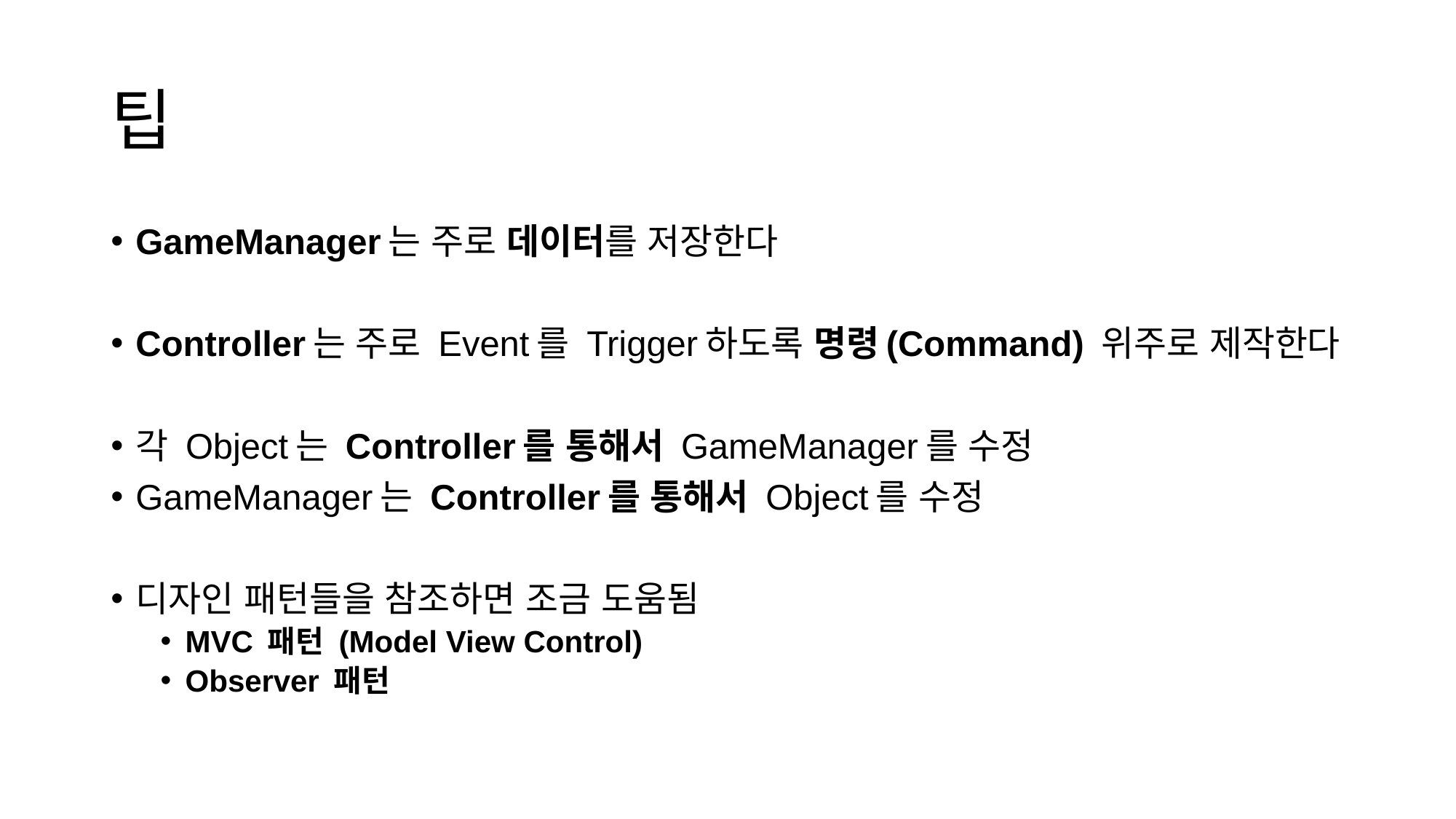

# 팁
GameManager는 주로 데이터를 저장한다

Controller는 주로 Event를 Trigger하도록 명령(Command) 위주로 제작한다

각 Object는 Controller를 통해서 GameManager를 수정
GameManager는 Controller를 통해서 Object를 수정

디자인 패턴들을 참조하면 조금 도움됨
MVC 패턴 (Model View Control)
Observer 패턴